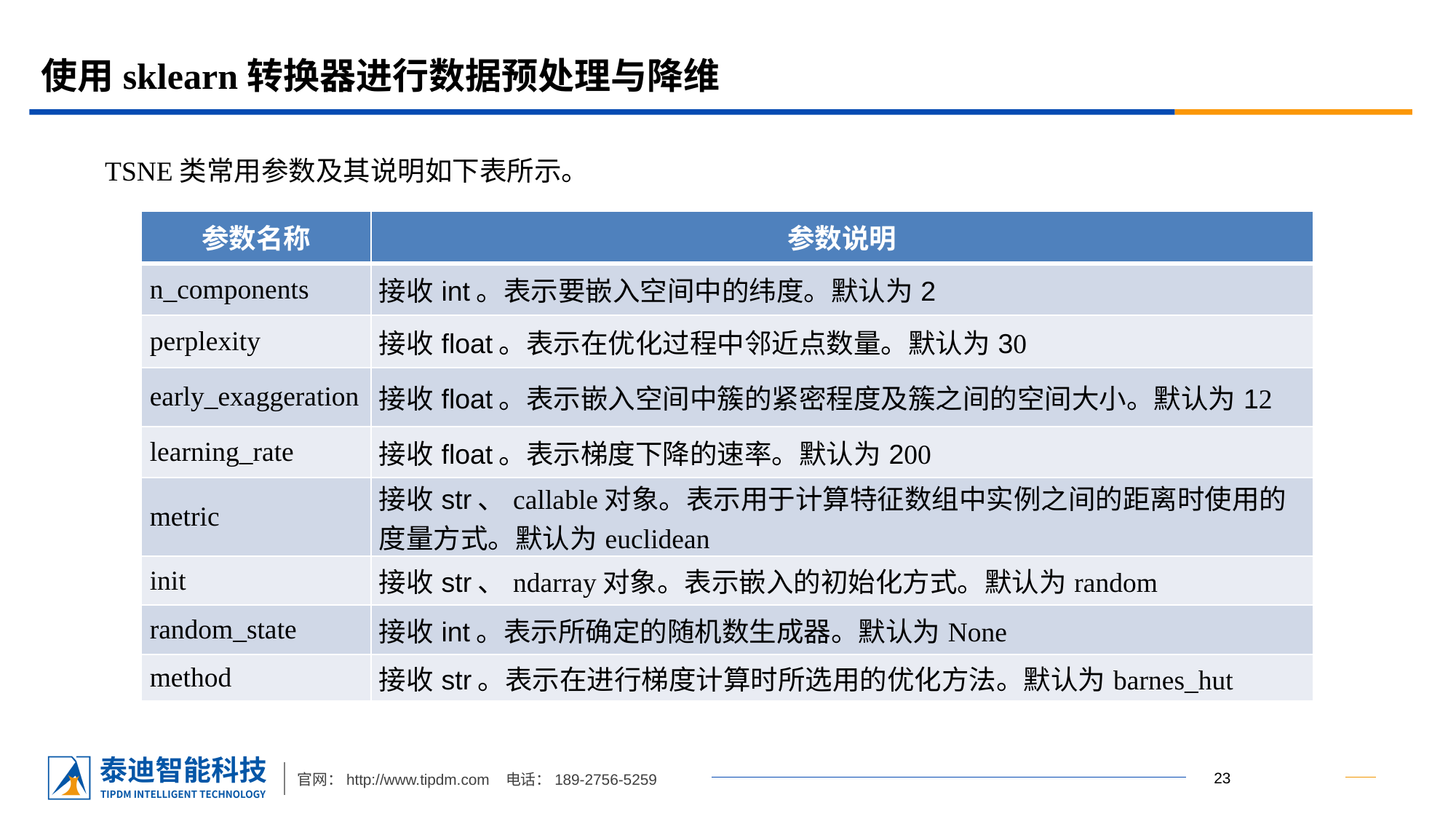

# 使用sklearn转换器进行数据预处理与降维
TSNE类常用参数及其说明如下表所示。

| 参数名称 | 参数说明 |
| --- | --- |
| n\_components | 接收int。表示要嵌入空间中的纬度。默认为2 |
| perplexity | 接收float。表示在优化过程中邻近点数量。默认为30 |
| early\_exaggeration | 接收float。表示嵌入空间中簇的紧密程度及簇之间的空间大小。默认为12 |
| learning\_rate | 接收float。表示梯度下降的速率。默认为200 |
| metric | 接收str、callable对象。表示用于计算特征数组中实例之间的距离时使用的度量方式。默认为euclidean |
| init | 接收str、ndarray对象。表示嵌入的初始化方式。默认为random |
| random\_state | 接收int。表示所确定的随机数生成器。默认为None |
| method | 接收str。表示在进行梯度计算时所选用的优化方法。默认为barnes\_hut |